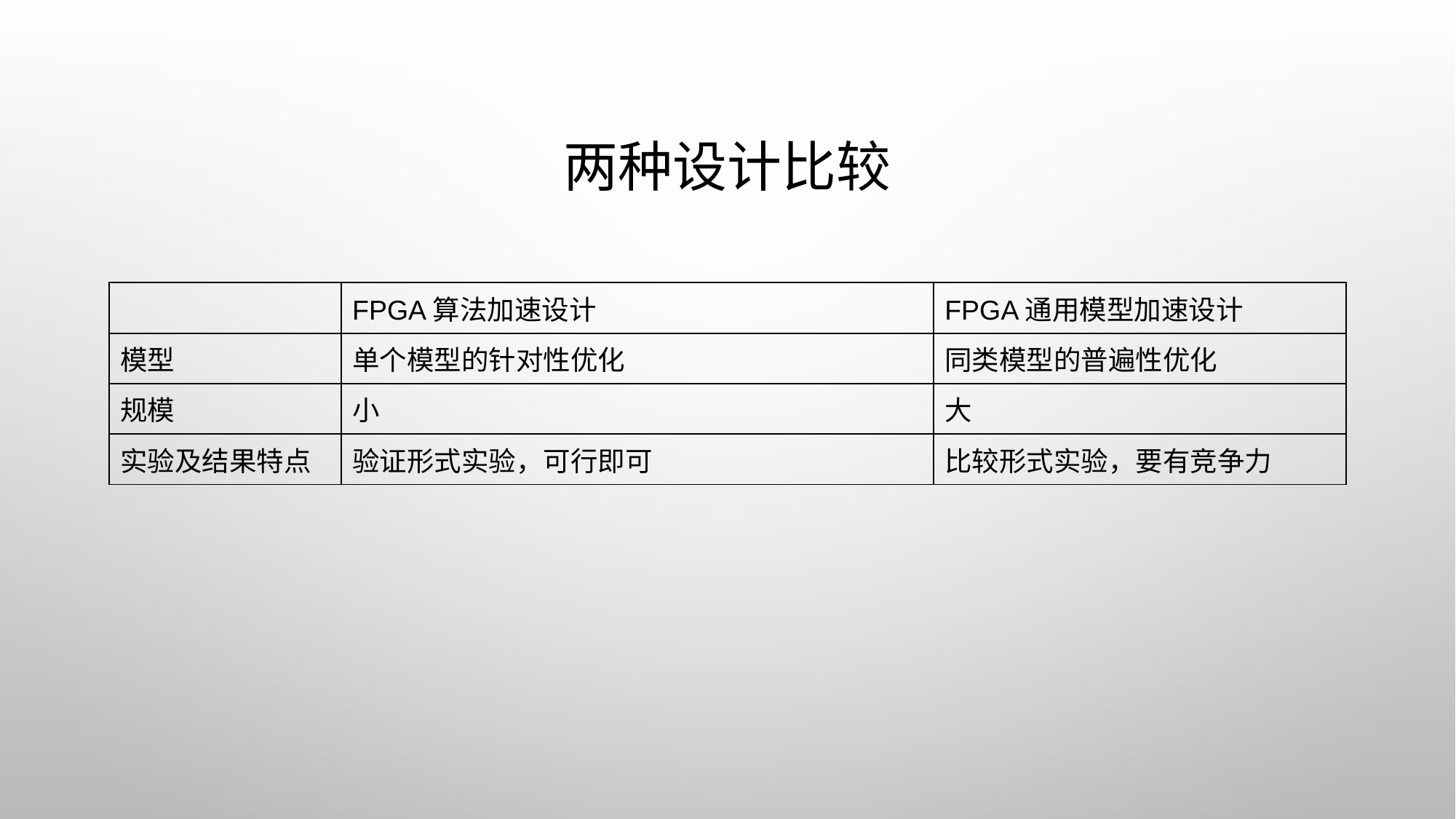

# 两种设计比较
|  | FPGA算法加速设计 | FPGA通用模型加速设计 |
| --- | --- | --- |
| 模型 | 单个模型的针对性优化 | 同类模型的普遍性优化 |
| 规模 | 小 | 大 |
| 实验及结果特点 | 验证形式实验，可行即可 | 比较形式实验，要有竞争力 |